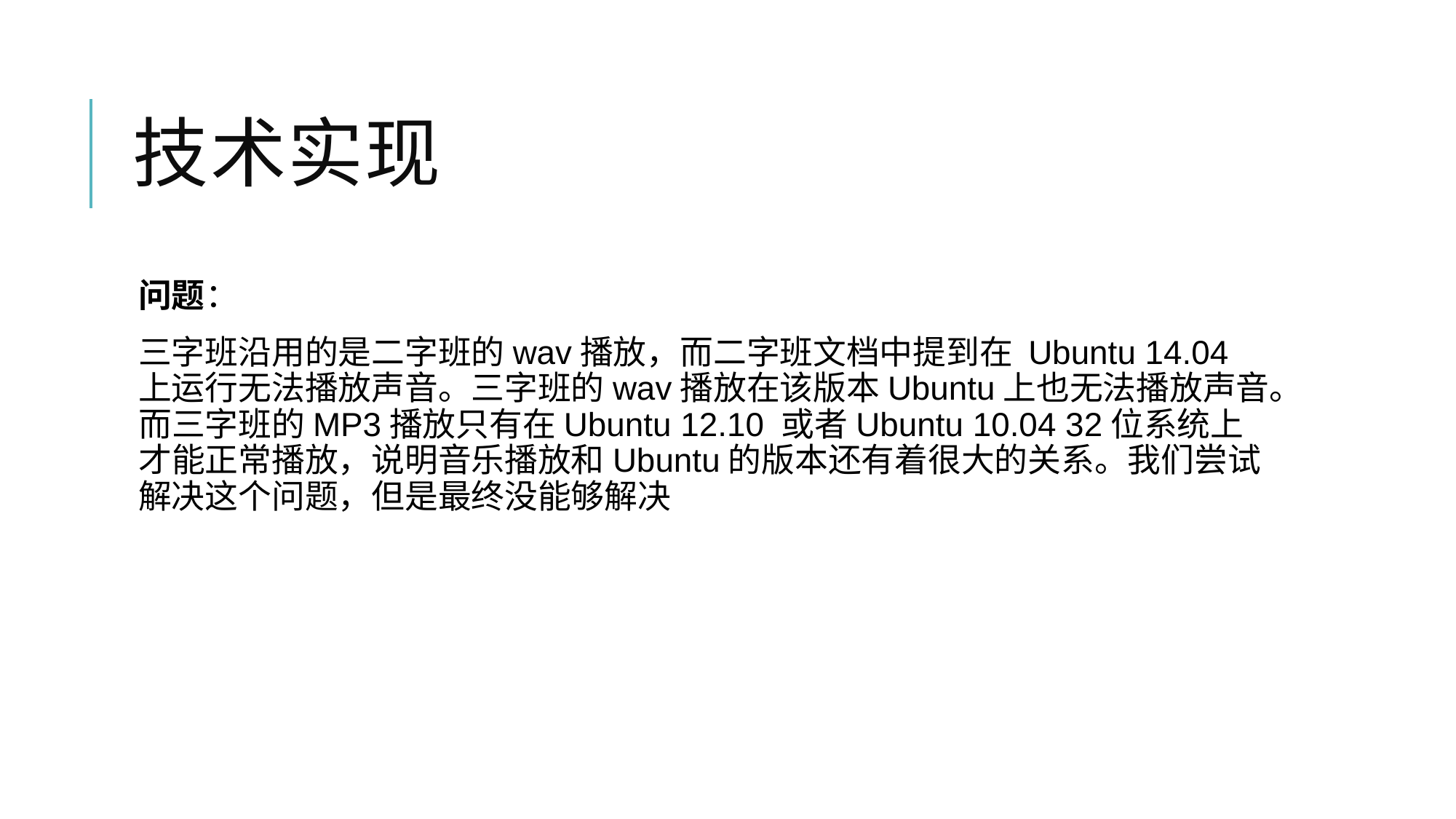

# 技术实现
问题：
三字班沿用的是二字班的wav播放，而二字班文档中提到在 Ubuntu 14.04 上运行无法播放声音。三字班的wav播放在该版本Ubuntu上也无法播放声音。而三字班的MP3播放只有在Ubuntu 12.10 或者Ubuntu 10.04 32位系统上才能正常播放，说明音乐播放和Ubuntu的版本还有着很大的关系。我们尝试解决这个问题，但是最终没能够解决